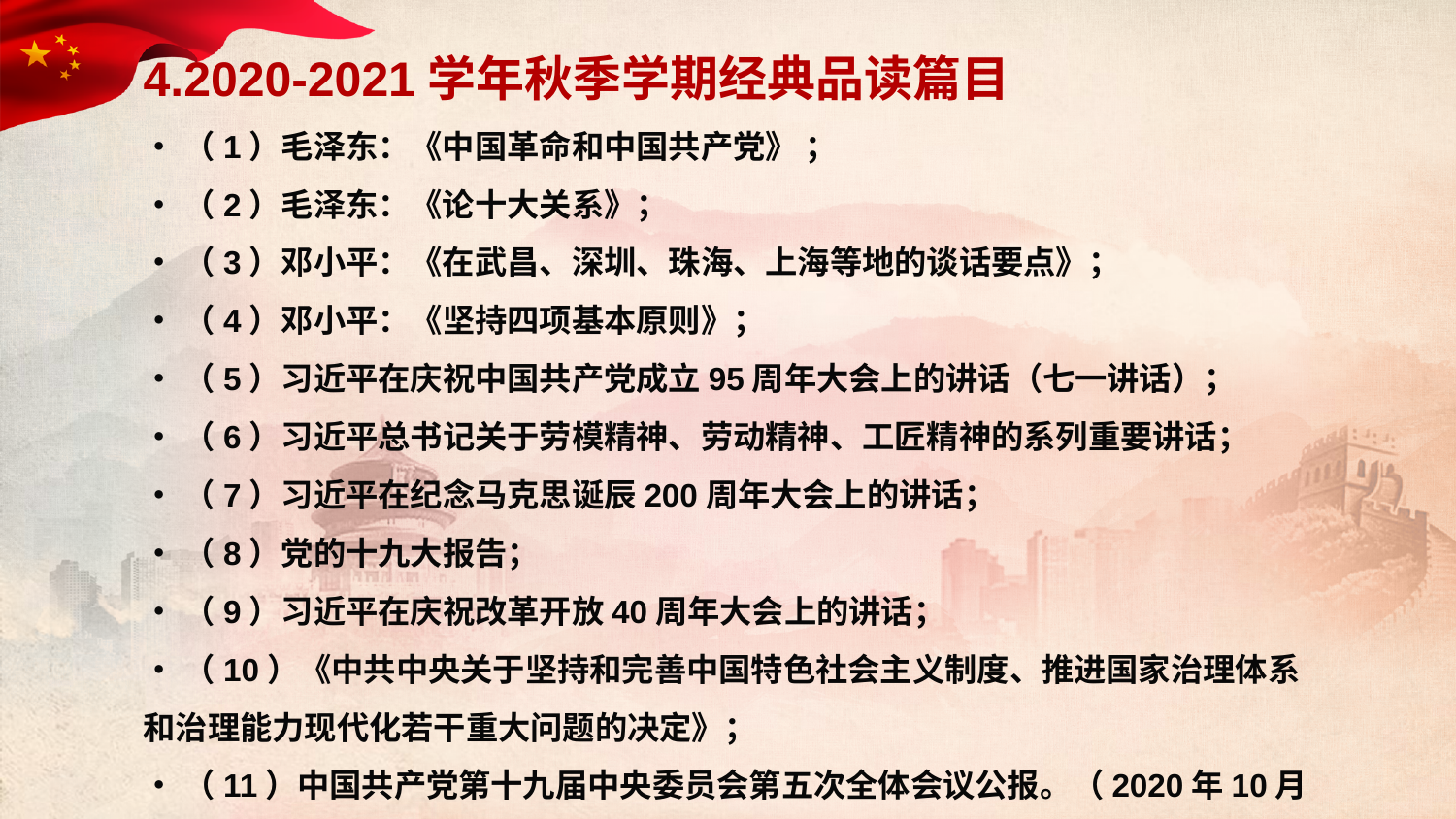

4.2020-2021学年秋季学期经典品读篇目
•（1）毛泽东：《中国革命和中国共产党》 ；
•（2）毛泽东：《论十大关系》；
•（3）邓小平：《在武昌、深圳、珠海、上海等地的谈话要点》；
•（4）邓小平：《坚持四项基本原则》；
•（5）习近平在庆祝中国共产党成立95周年大会上的讲话（七一讲话）；
•（6）习近平总书记关于劳模精神、劳动精神、工匠精神的系列重要讲话；
•（7）习近平在纪念马克思诞辰200周年大会上的讲话；
•（8）党的十九大报告；
•（9）习近平在庆祝改革开放40周年大会上的讲话；
•（10）《中共中央关于坚持和完善中国特色社会主义制度、推进国家治理体系和治理能力现代化若干重大问题的决定》；
•（11）中国共产党第十九届中央委员会第五次全体会议公报。（2020年10月召开）